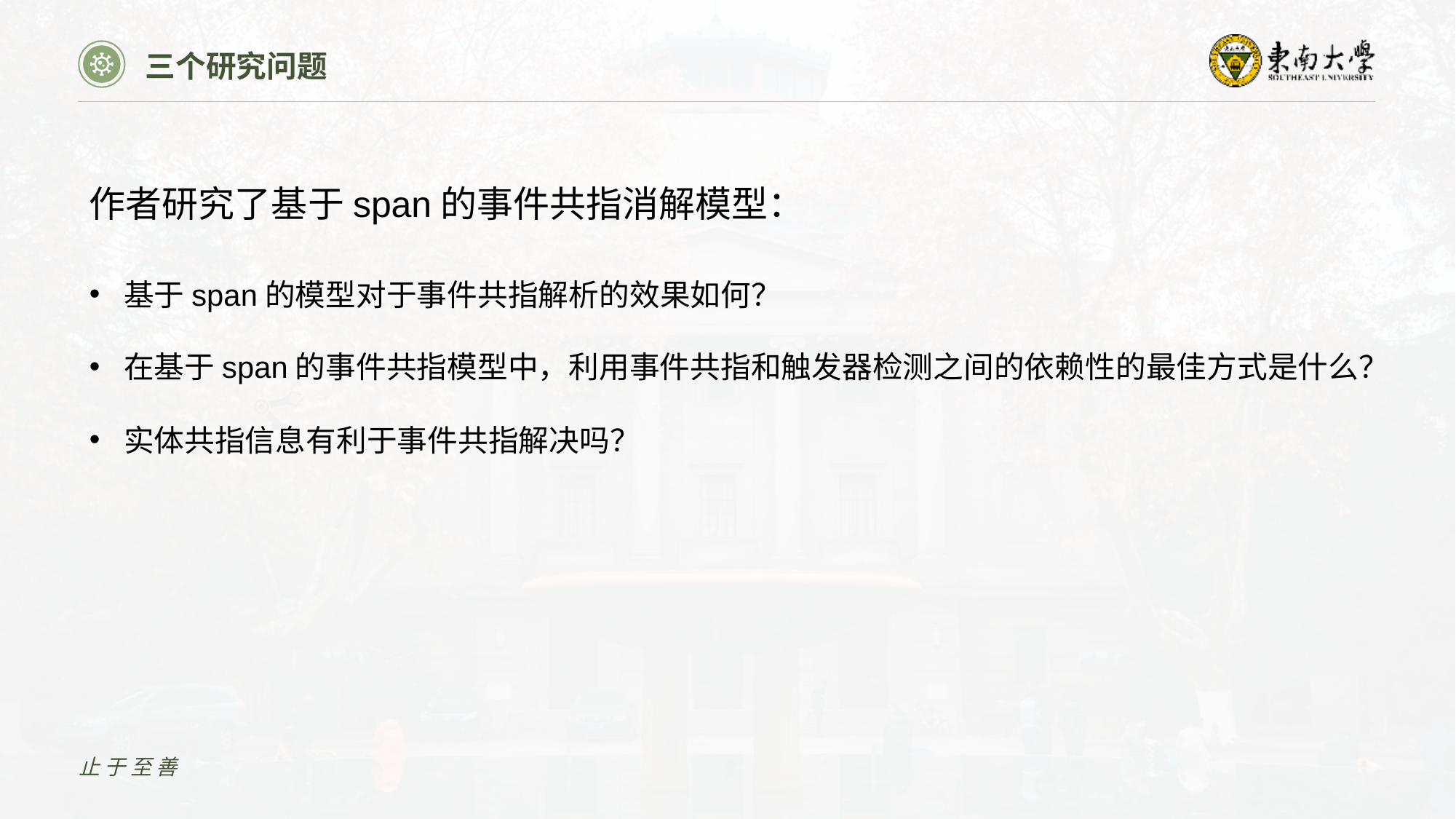

三个研究问题
作者研究了基于span的事件共指消解模型：

基于span的模型对于事件共指解析的效果如何？

在基于span的事件共指模型中，利用事件共指和触发器检测之间的依赖性的最佳方式是什么？

实体共指信息有利于事件共指解决吗？

止于至善
7